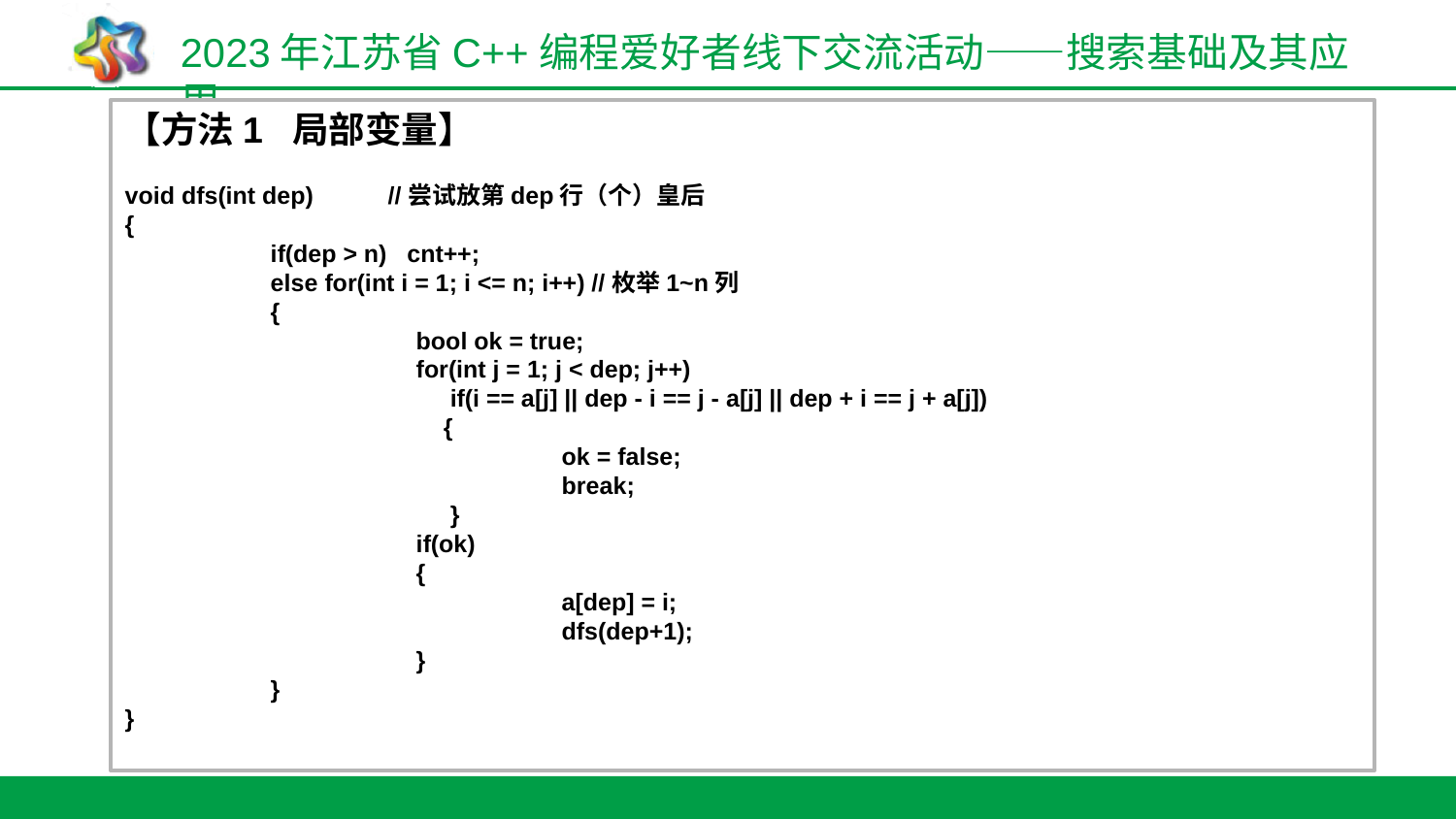

【方法1  局部变量】

void dfs(int dep)           //尝试放第dep行（个）皇后
{
	if(dep > n)   cnt++;
	else for(int i = 1; i <= n; i++) //枚举1~n列
	{
		bool ok = true;
		for(int j = 1; j < dep; j++)
		     if(i == a[j] || dep - i == j - a[j] || dep + i == j + a[j])
		    {
			ok = false;
			break;
		     }
		if(ok)
		{
			a[dep] = i;
			dfs(dep+1);
		}
	}
}